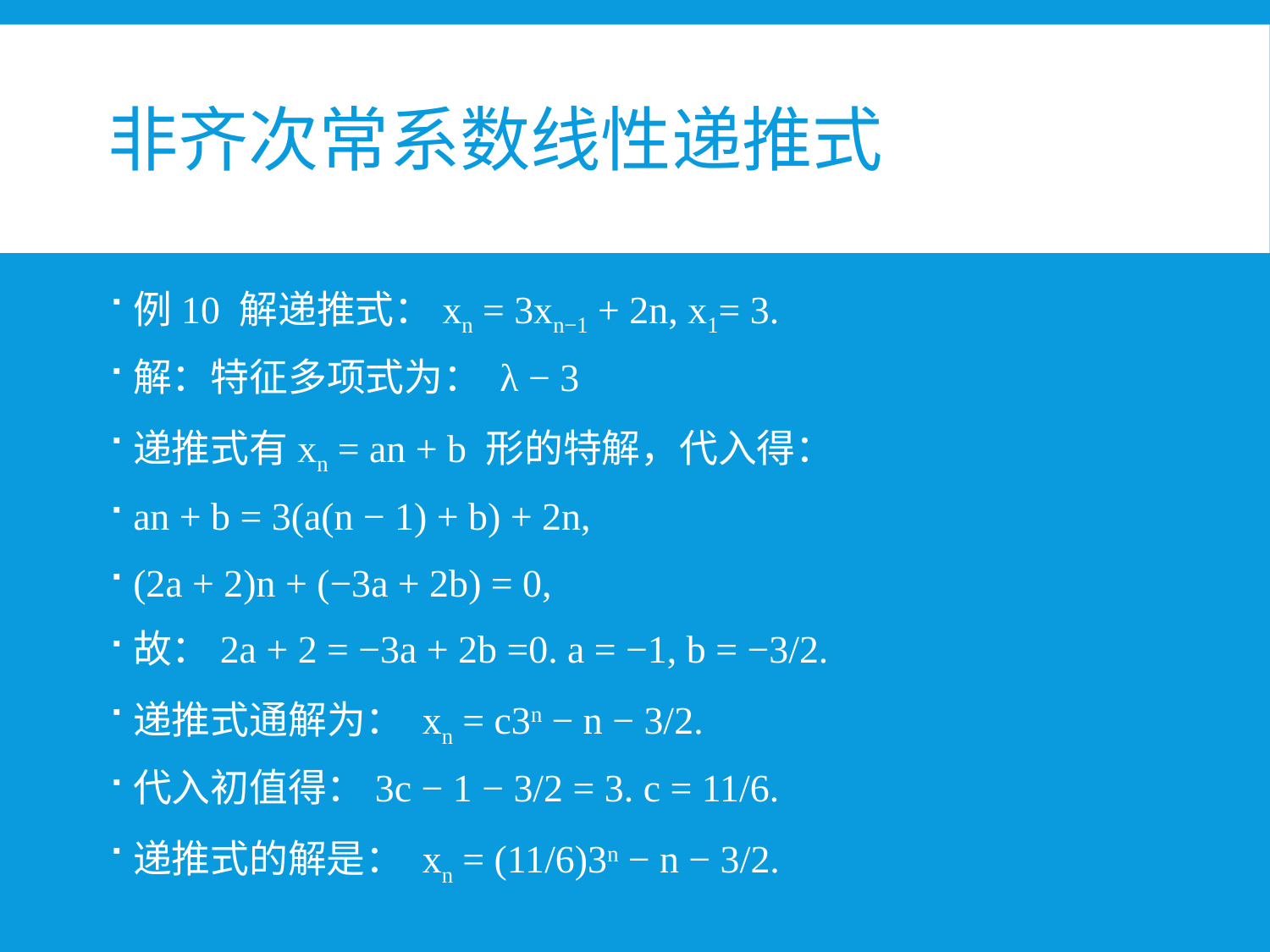

# 非齐次常系数线性递推式
例10 解递推式：xn = 3xn−1 + 2n, x1= 3.
解：特征多项式为： λ − 3
递推式有xn = an + b 形的特解，代入得：
an + b = 3(a(n − 1) + b) + 2n,
(2a + 2)n + (−3a + 2b) = 0,
故：2a + 2 = −3a + 2b =0. a = −1, b = −3/2.
递推式通解为： xn = c3n − n − 3/2.
代入初值得：3c − 1 − 3/2 = 3. c = 11/6.
递推式的解是： xn = (11/6)3n − n − 3/2.